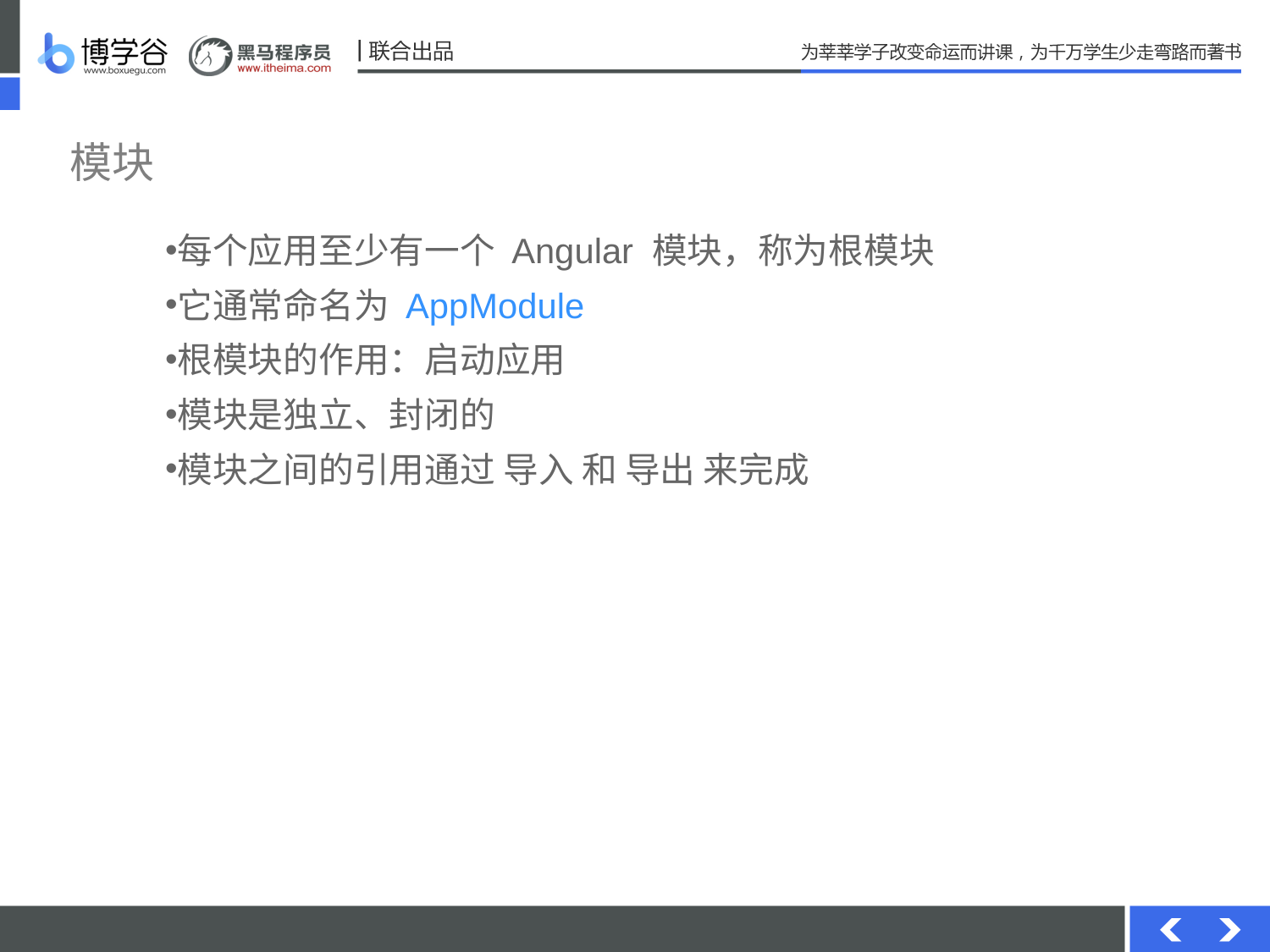

# 模块
每个应用至少有一个 Angular 模块，称为根模块
它通常命名为 AppModule
根模块的作用：启动应用
模块是独立、封闭的
模块之间的引用通过 导入 和 导出 来完成